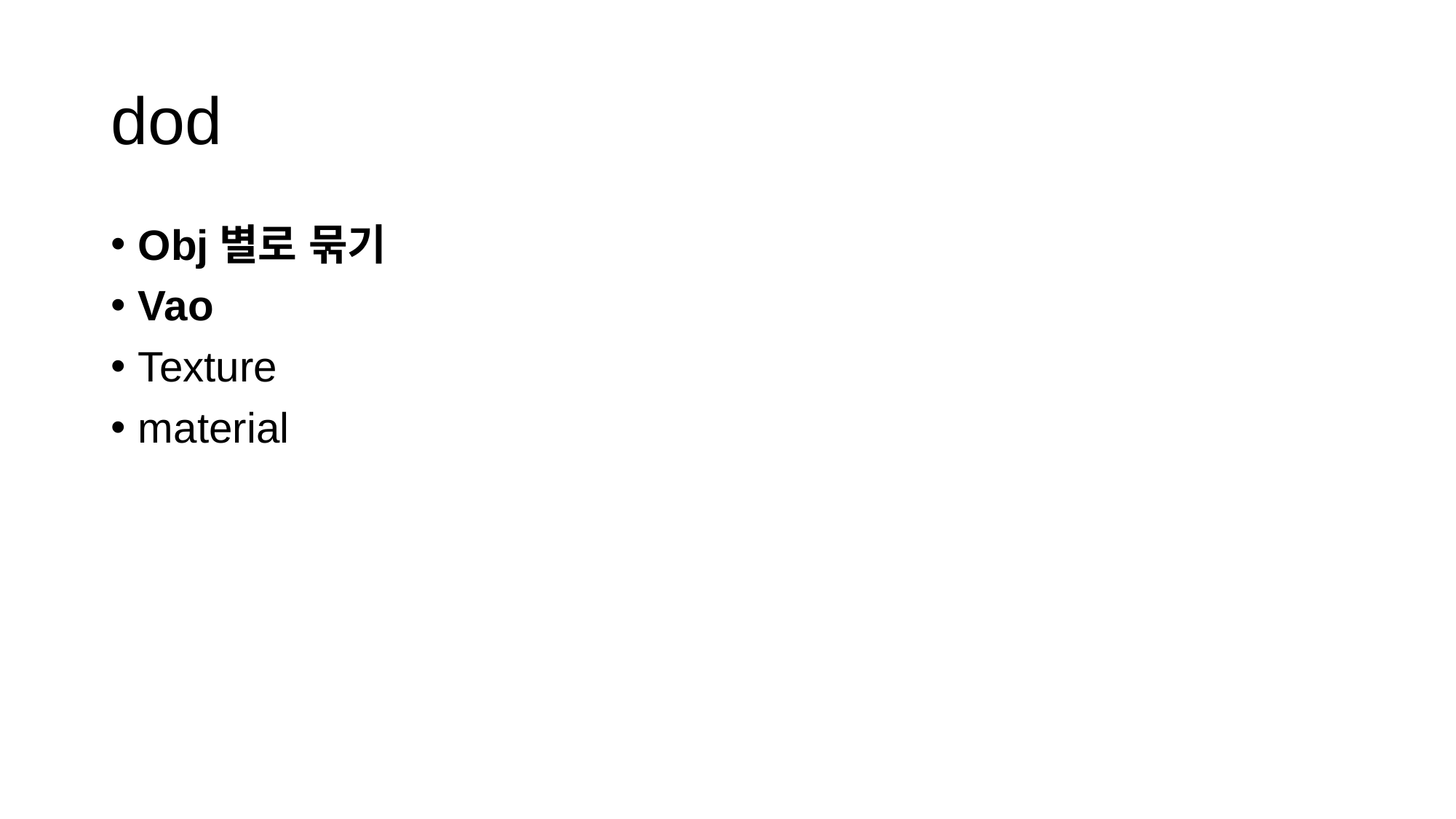

# dod
Obj별로 묶기
Vao
Texture
material